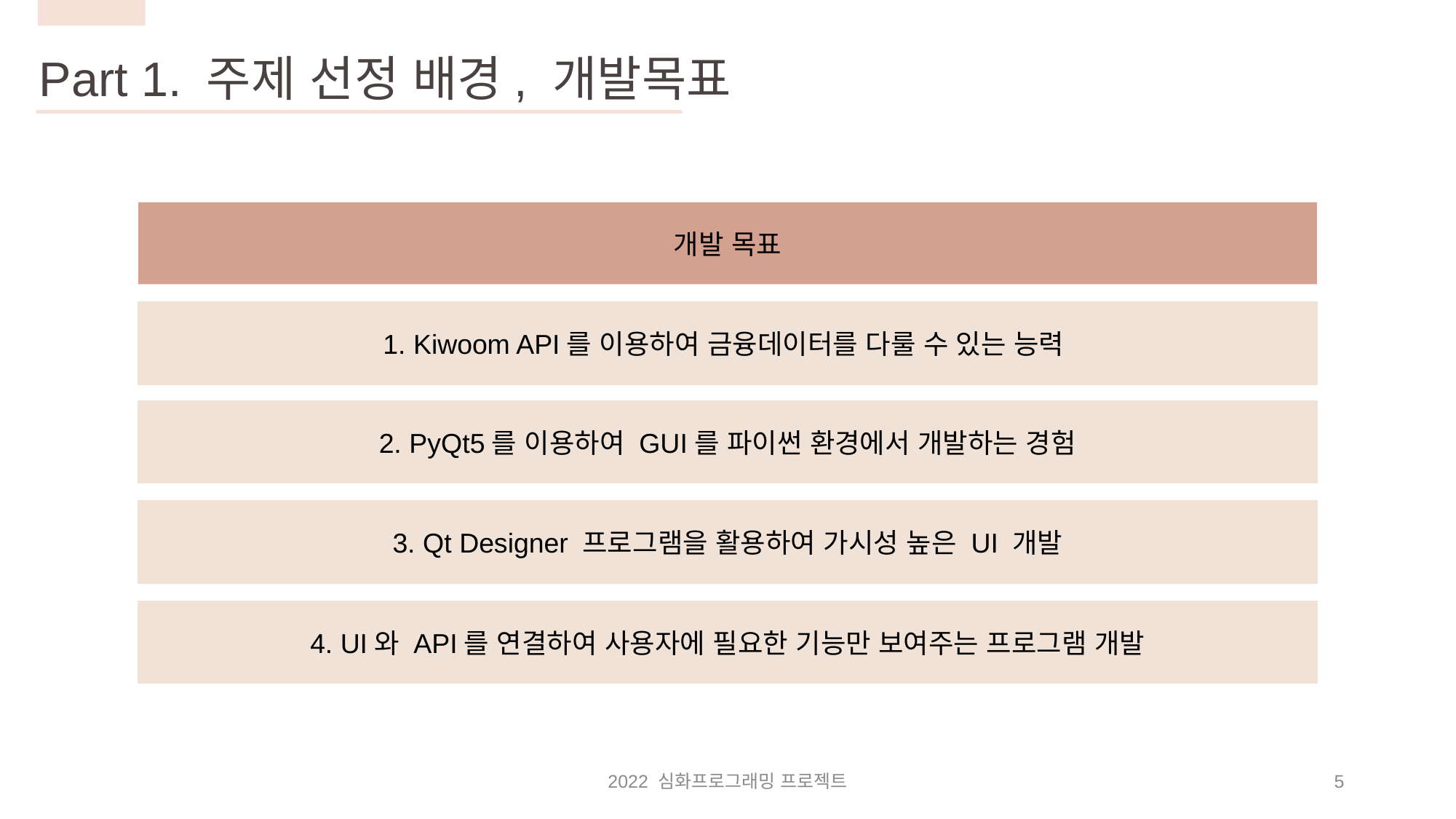

Part 1.
주제 선정 배경, 개발목표
개발 목표
1. Kiwoom API를 이용하여 금융데이터를 다룰 수 있는 능력
2. PyQt5를 이용하여 GUI를 파이썬 환경에서 개발하는 경험
3. Qt Designer 프로그램을 활용하여 가시성 높은 UI 개발
4. UI와 API를 연결하여 사용자에 필요한 기능만 보여주는 프로그램 개발
2022 심화프로그래밍 프로젝트
5